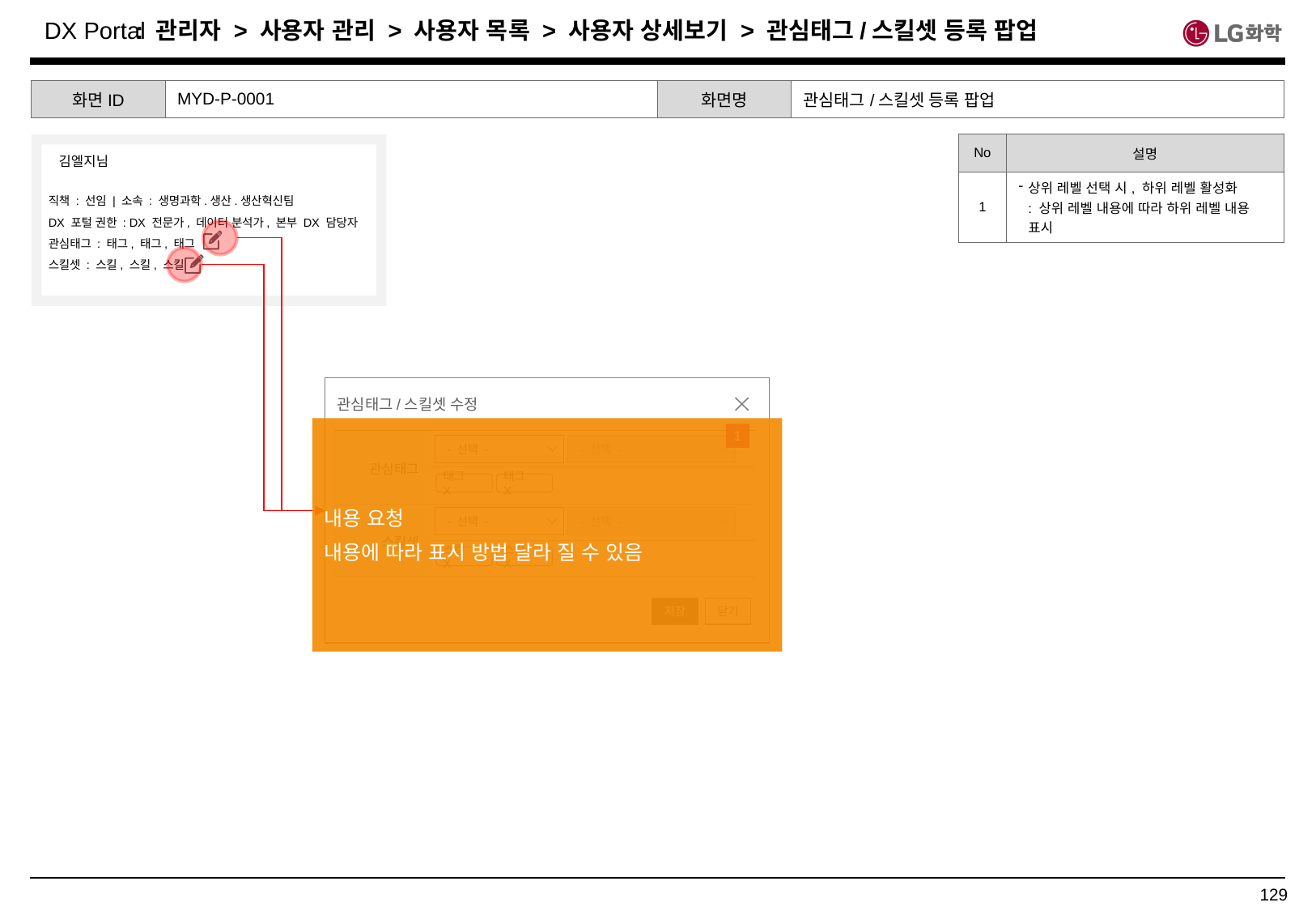

: 관리자 > 사용자 관리 > 사용자 목록 > 사용자 상세보기 > 관심태그/스킬셋 등록 팝업
| 화면ID | MYD-P-0001 | 화면명 | 관심태그/스킬셋 등록 팝업 |
| --- | --- | --- | --- |

| No | 설명 |
| --- | --- |
| 1 | 상위 레벨 선택 시, 하위 레벨 활성화 : 상위 레벨 내용에 따라 하위 레벨 내용 표시 |

김엘지님
직책 : 선임 | 소속 : 생명과학.생산.생산혁신팀
DX 포털 권한 : DX 전문가, 데이터 분석가, 본부 DX 담당자
관심태그 : 태그, 태그, 태그
스킬셋 : 스킬, 스킬, 스킬

관심태그/스킬셋 수정

내용 요청
내용에 따라 표시 방법 달라 질 수 있음
1
| 관심태그 |  |
| --- | --- |
|  |  |
| 스킬셋 |  |
|  |  |
- 선택 -

- 선택 -

태그   X
태그   X
- 선택 -

- 선택 -

스킬   X
스킬   X
저장
닫기